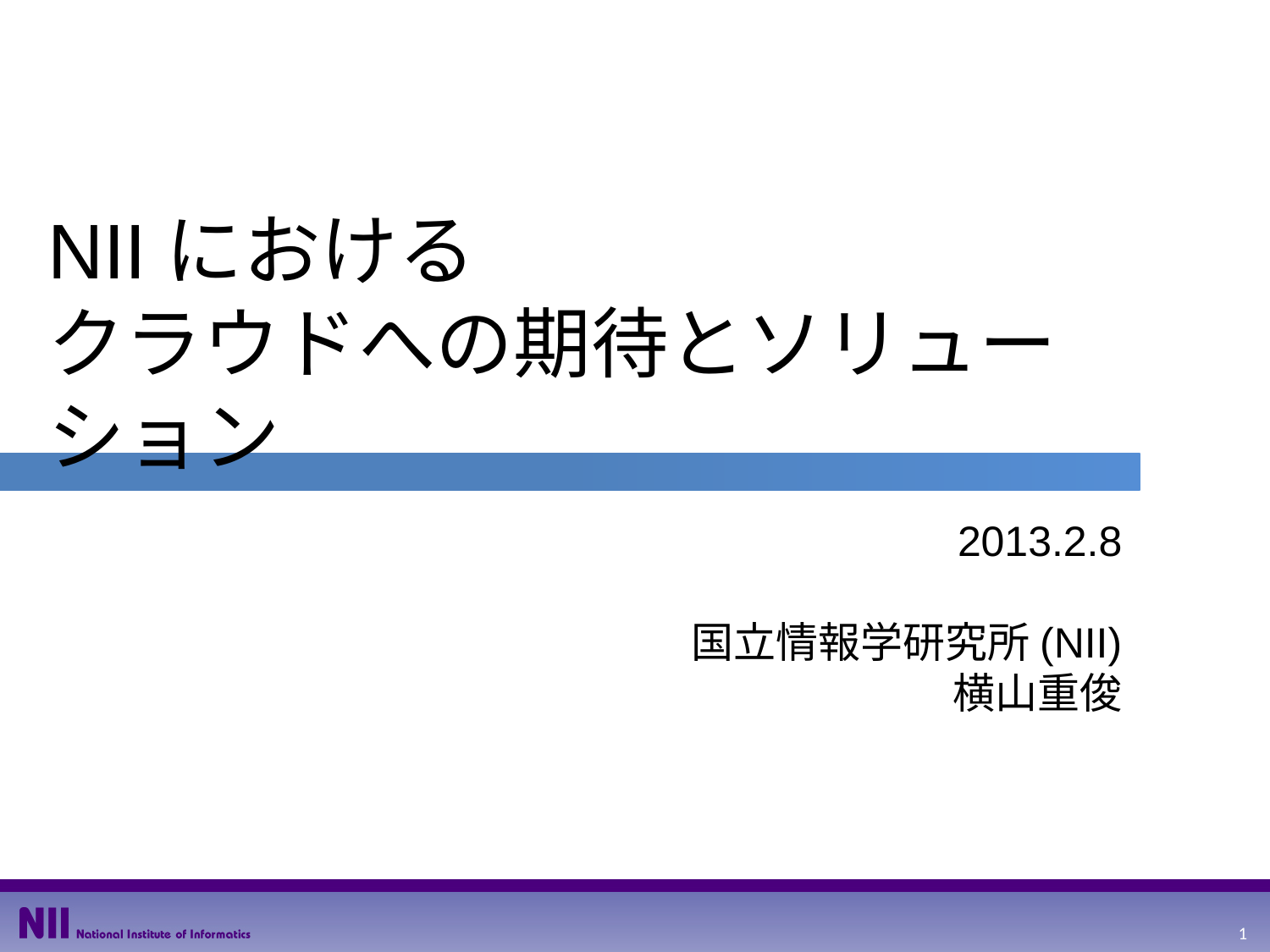

# NIIにおける クラウドへの期待とソリューション
2013.2.8

国立情報学研究所(NII)
横山重俊

1